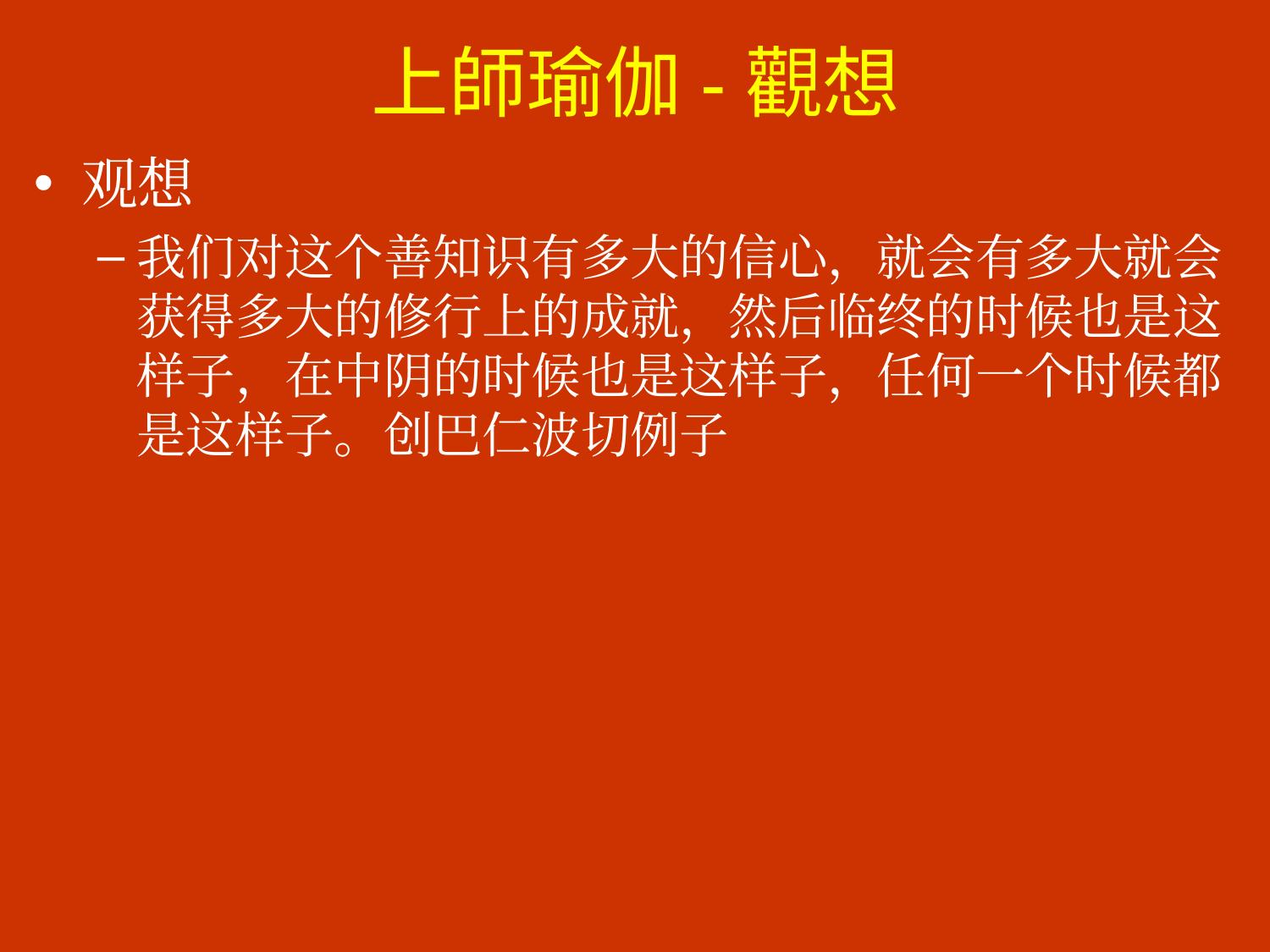

# 上師瑜伽-觀想
观想
我们对这个善知识有多大的信心，就会有多大就会获得多大的修行上的成就，然后临终的时候也是这样子，在中阴的时候也是这样子，任何一个时候都是这样子。创巴仁波切例子